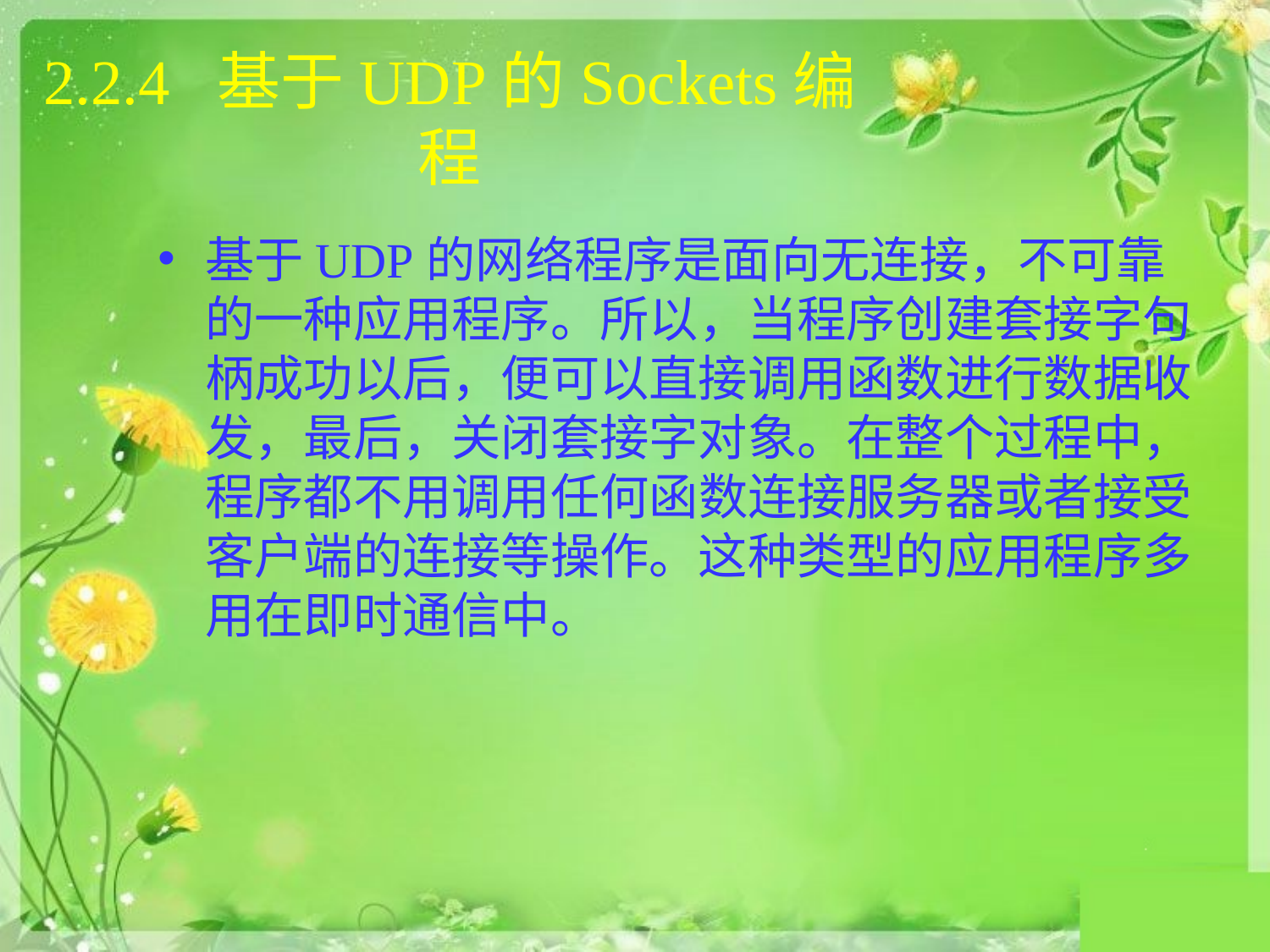

# 2.2.4  基于UDP的Sockets编程
基于UDP的网络程序是面向无连接，不可靠的一种应用程序。所以，当程序创建套接字句柄成功以后，便可以直接调用函数进行数据收发，最后，关闭套接字对象。在整个过程中，程序都不用调用任何函数连接服务器或者接受客户端的连接等操作。这种类型的应用程序多用在即时通信中。